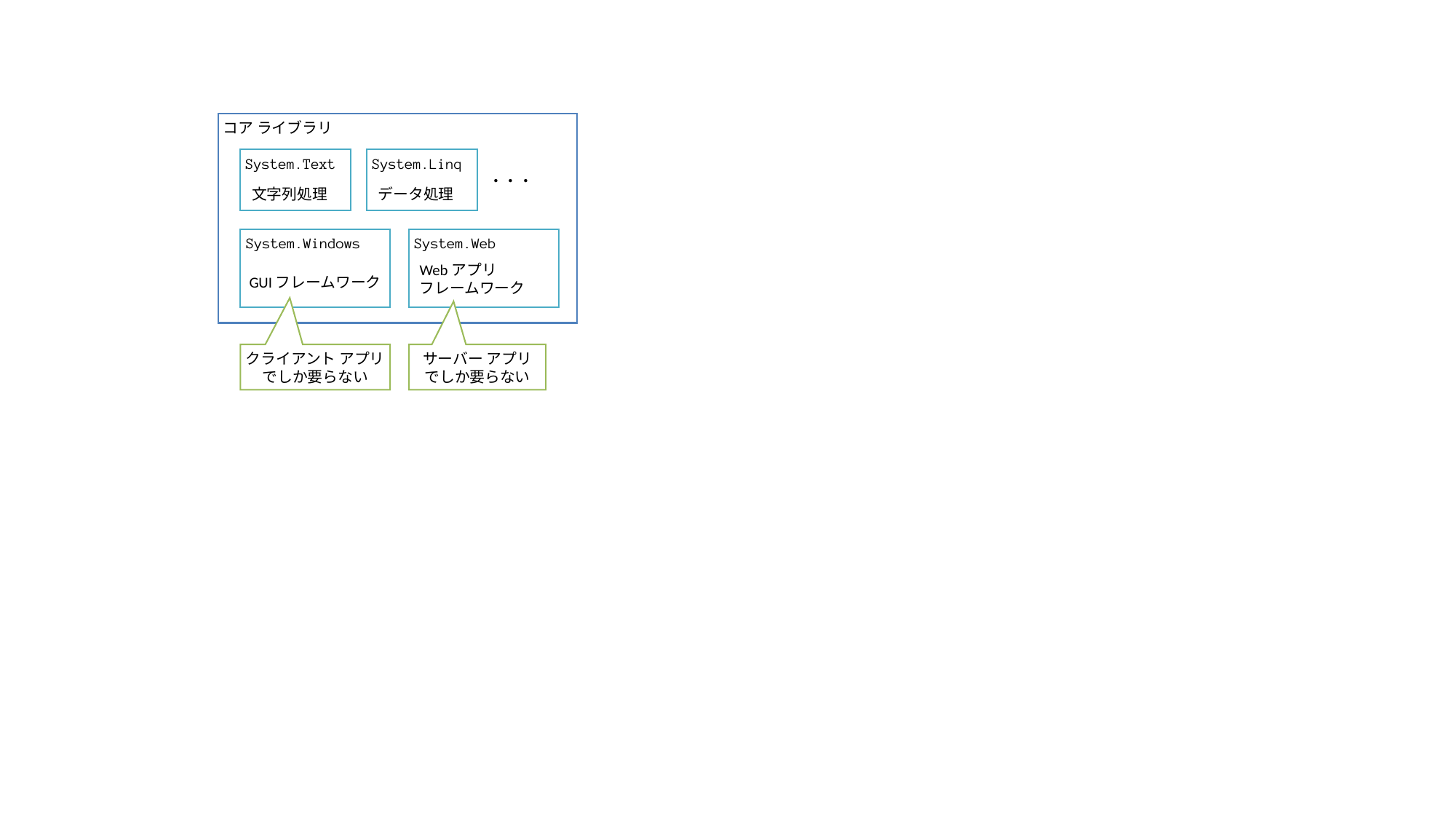

コア ライブラリ

System.Text
System.Linq

・・・
文字列処理
データ処理
System.Windows

System.Web

Webアプリ
フレームワーク
GUIフレームワーク
クライアント アプリ
でしか要らない
サーバー アプリ
でしか要らない